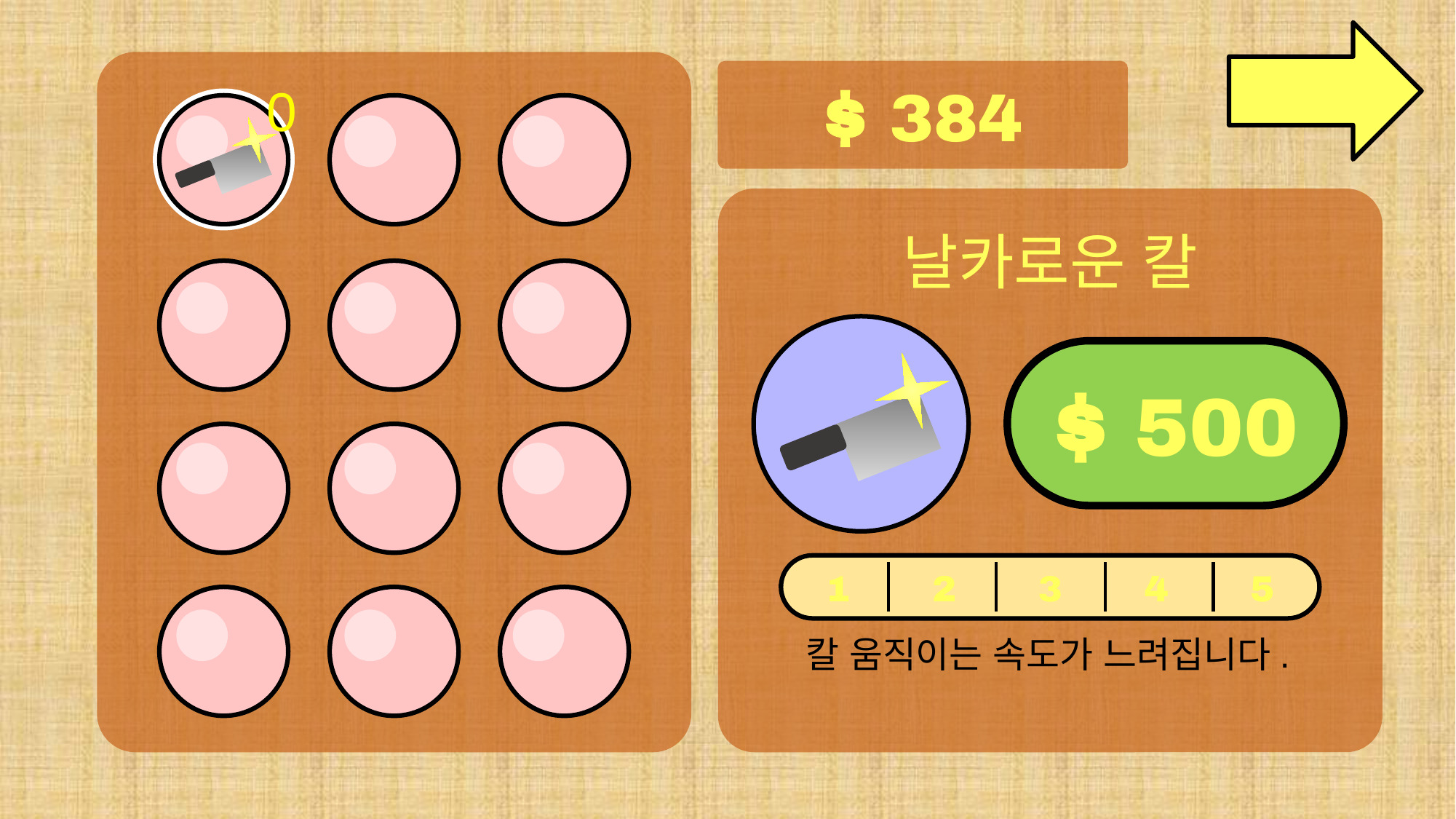

$ 384
0

날카로운 칼

$ 500

1         2         3         4         5

칼 움직이는 속도가 느려집니다.